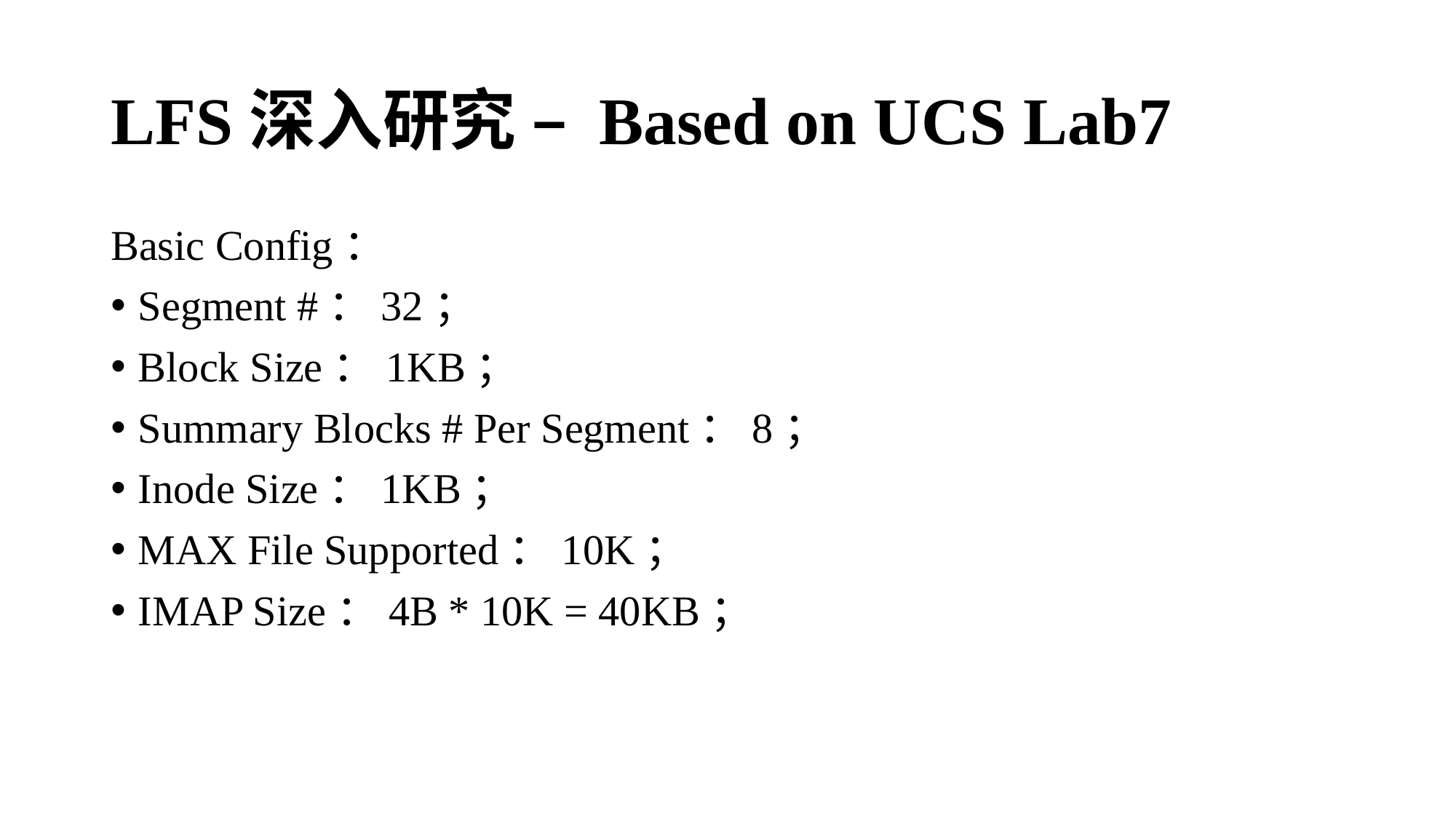

# LFS深入研究 – Based on UCS Lab7
Basic Config：
Segment #：32；
Block Size：1KB；
Summary Blocks # Per Segment：8；
Inode Size：1KB；
MAX File Supported：10K；
IMAP Size：4B * 10K = 40KB；